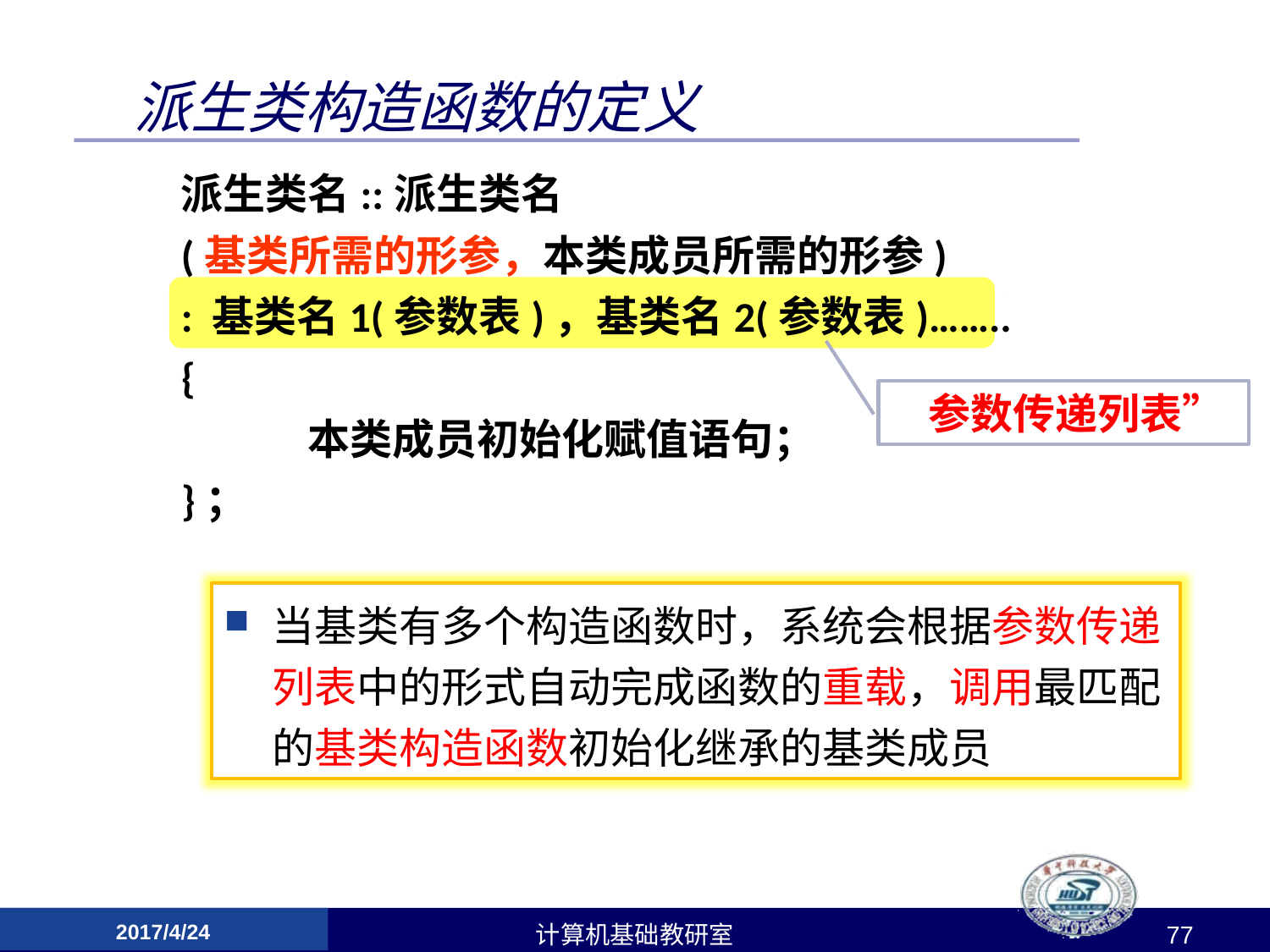

# 派生类构造函数的定义
派生类名::派生类名
(基类所需的形参，本类成员所需的形参)
: 基类名1(参数表)，基类名2(参数表)……..
{
	本类成员初始化赋值语句；
}；

参数传递列表”
当基类有多个构造函数时，系统会根据参数传递列表中的形式自动完成函数的重载，调用最匹配的基类构造函数初始化继承的基类成员
2017/4/24
计算机基础教研室
77